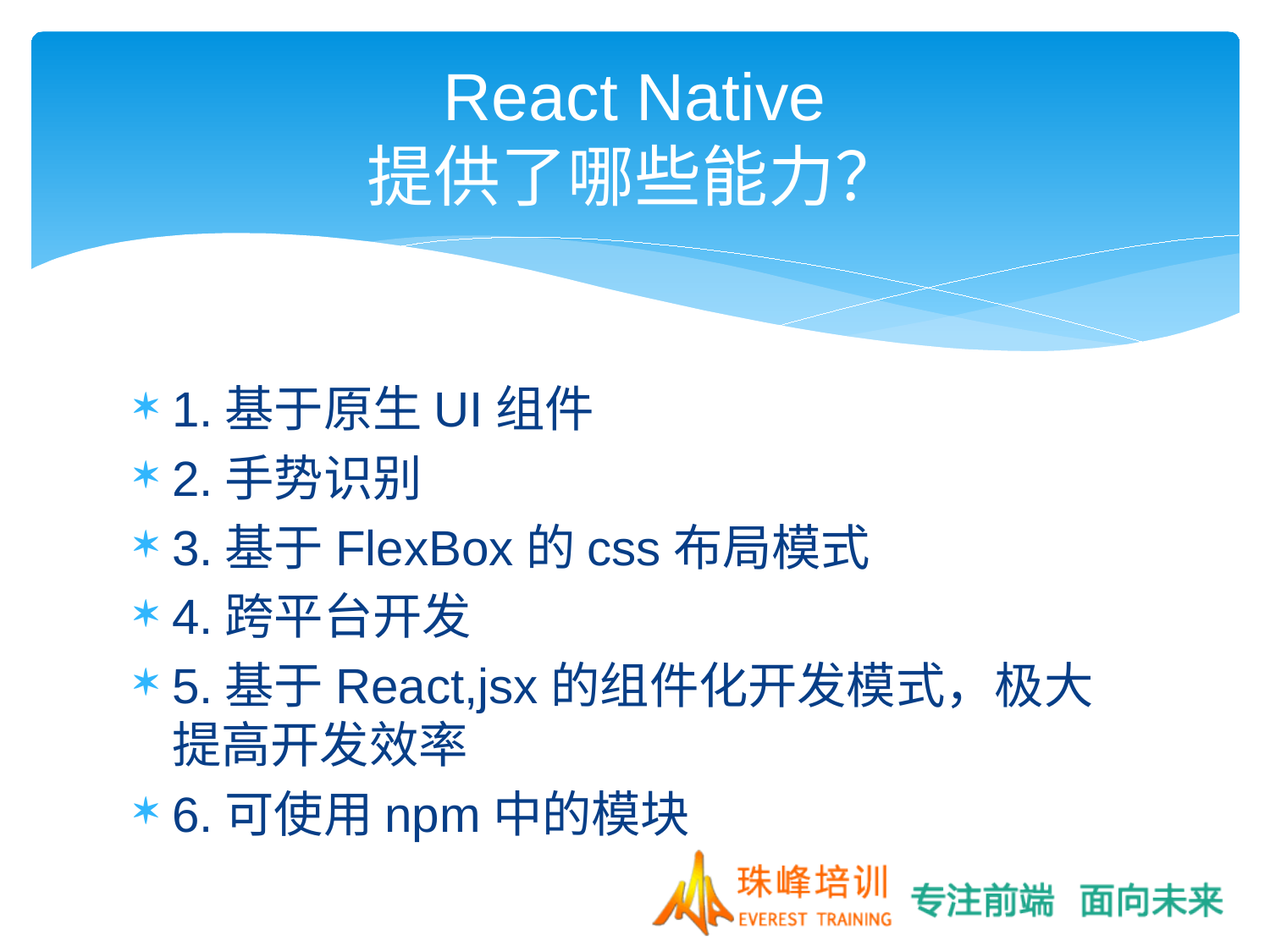

# React Native 提供了哪些能力？
1.基于原生UI组件
2.手势识别
3.基于FlexBox的css布局模式
4.跨平台开发
5.基于React,jsx的组件化开发模式，极大提高开发效率
6.可使用npm中的模块